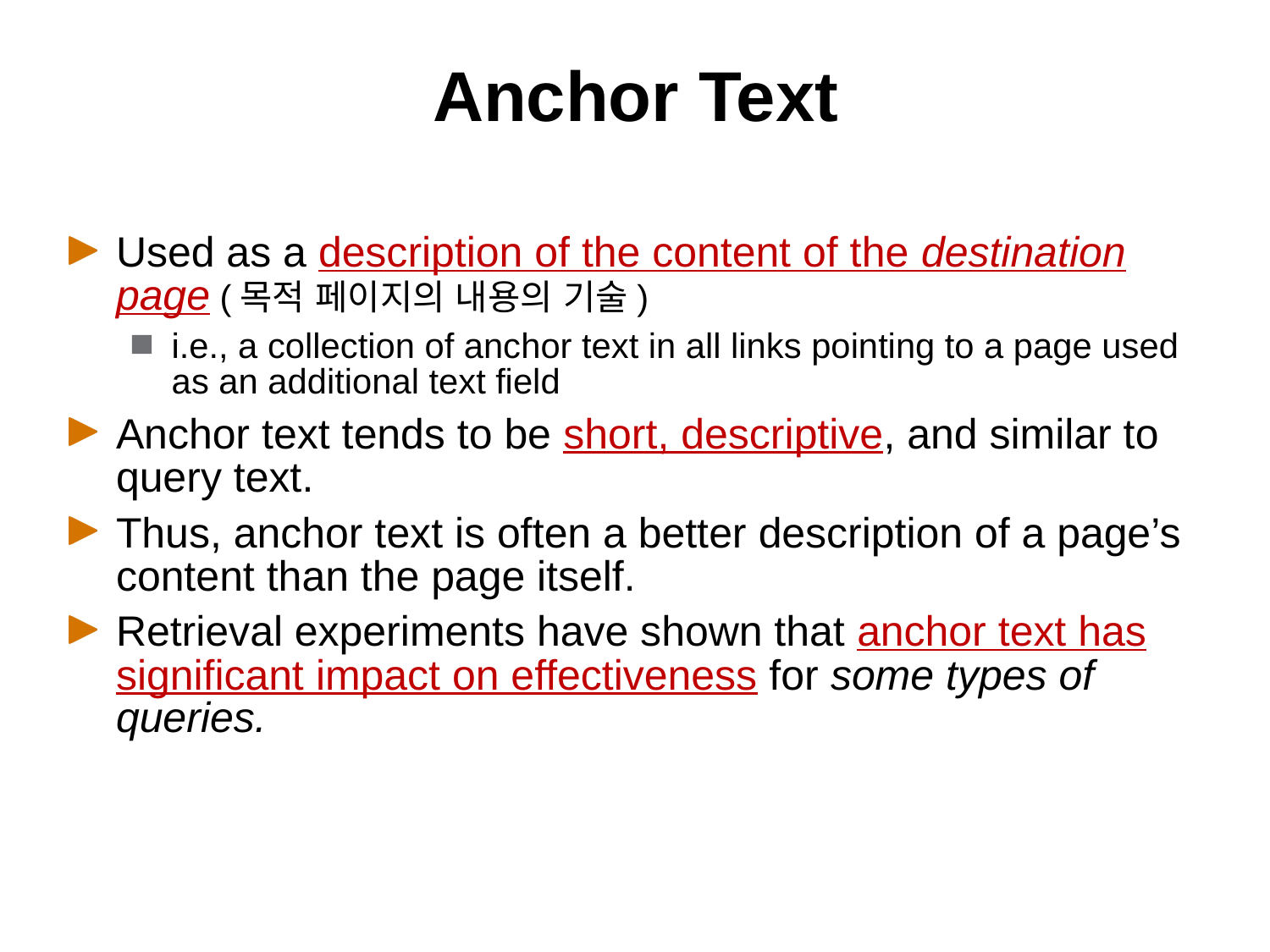

# Anchor Text
Used as a description of the content of the destination page (목적 페이지의 내용의 기술)
i.e., a collection of anchor text in all links pointing to a page used as an additional text field
Anchor text tends to be short, descriptive, and similar to query text.
Thus, anchor text is often a better description of a page’s content than the page itself.
Retrieval experiments have shown that anchor text has significant impact on effectiveness for some types of queries.